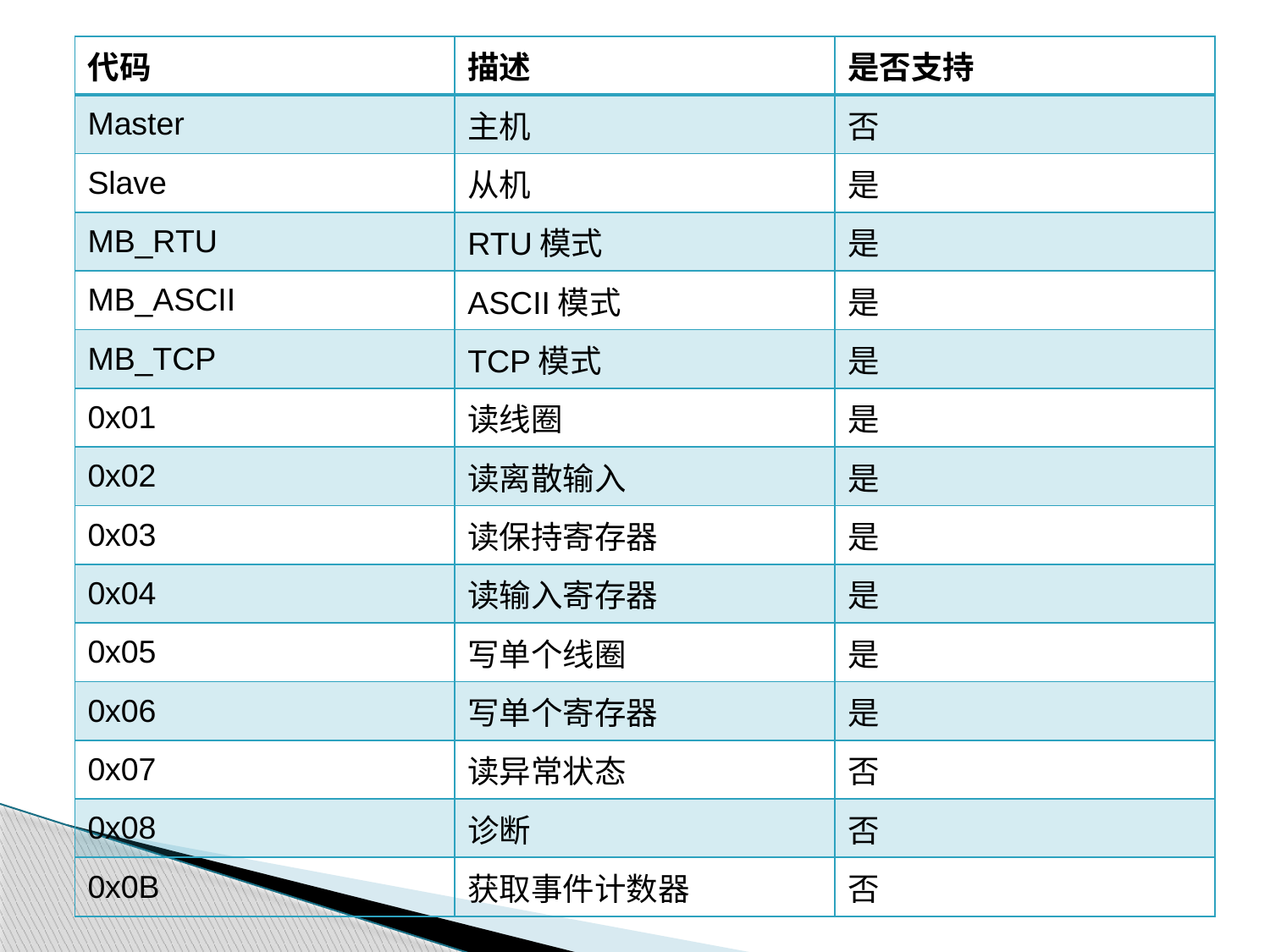

| 代码 | 描述 | 是否支持 |
| --- | --- | --- |
| Master | 主机 | 否 |
| Slave | 从机 | 是 |
| MB\_RTU | RTU模式 | 是 |
| MB\_ASCII | ASCII模式 | 是 |
| MB\_TCP | TCP模式 | 是 |
| 0x01 | 读线圈 | 是 |
| 0x02 | 读离散输入 | 是 |
| 0x03 | 读保持寄存器 | 是 |
| 0x04 | 读输入寄存器 | 是 |
| 0x05 | 写单个线圈 | 是 |
| 0x06 | 写单个寄存器 | 是 |
| 0x07 | 读异常状态 | 否 |
| 0x08 | 诊断 | 否 |
| 0x0B | 获取事件计数器 | 否 |
|  |
| --- |